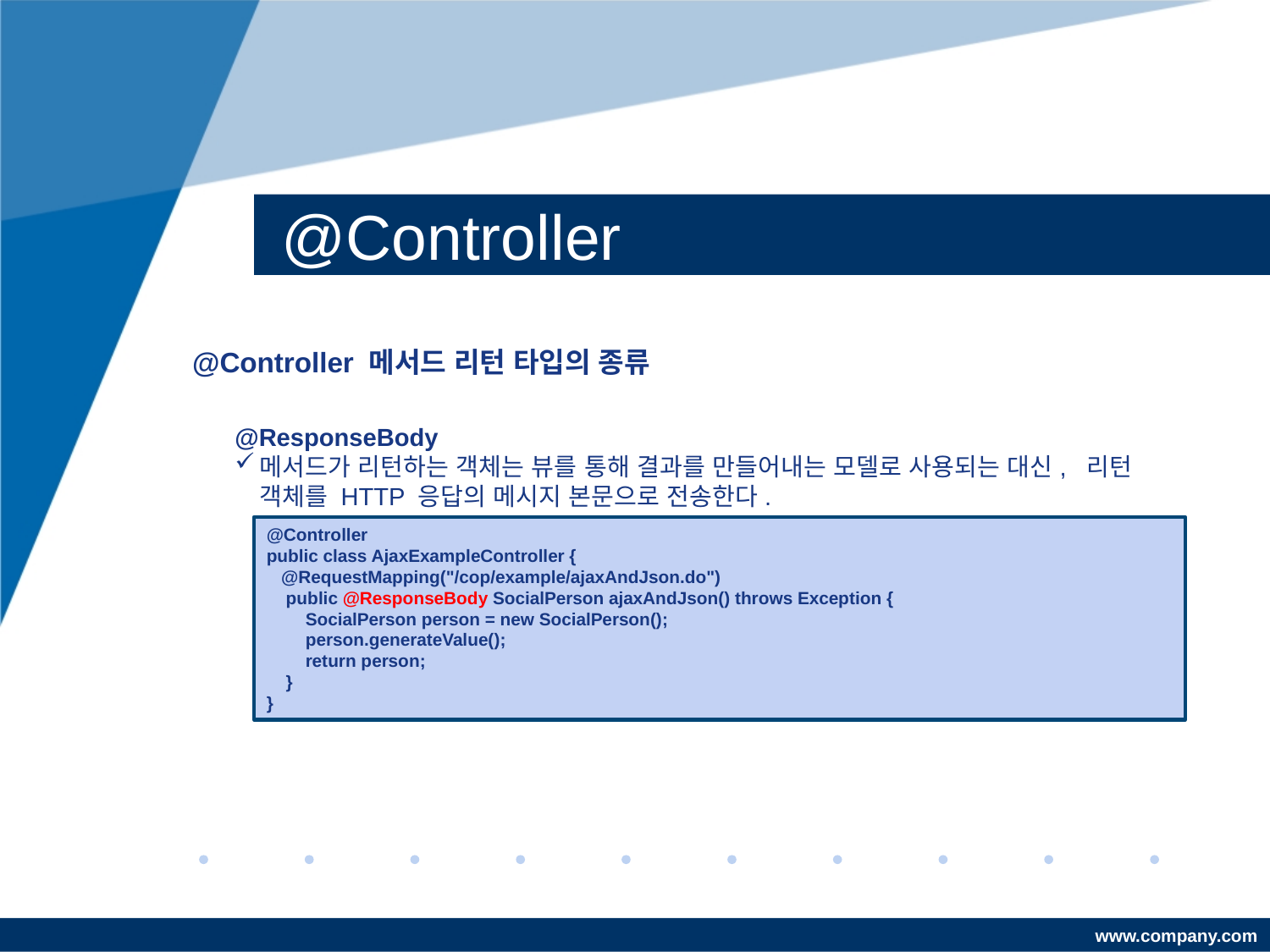

# @Controller
@Controller 메서드 리턴 타입의 종류
@ResponseBody
메서드가 리턴하는 객체는 뷰를 통해 결과를 만들어내는 모델로 사용되는 대신,  리턴 객체를 HTTP 응답의 메시지 본문으로 전송한다.
@Controller
public class AjaxExampleController {
   @RequestMapping("/cop/example/ajaxAndJson.do")
    public @ResponseBody SocialPerson ajaxAndJson() throws Exception {
        SocialPerson person = new SocialPerson();
        person.generateValue();
        return person;
    }
}